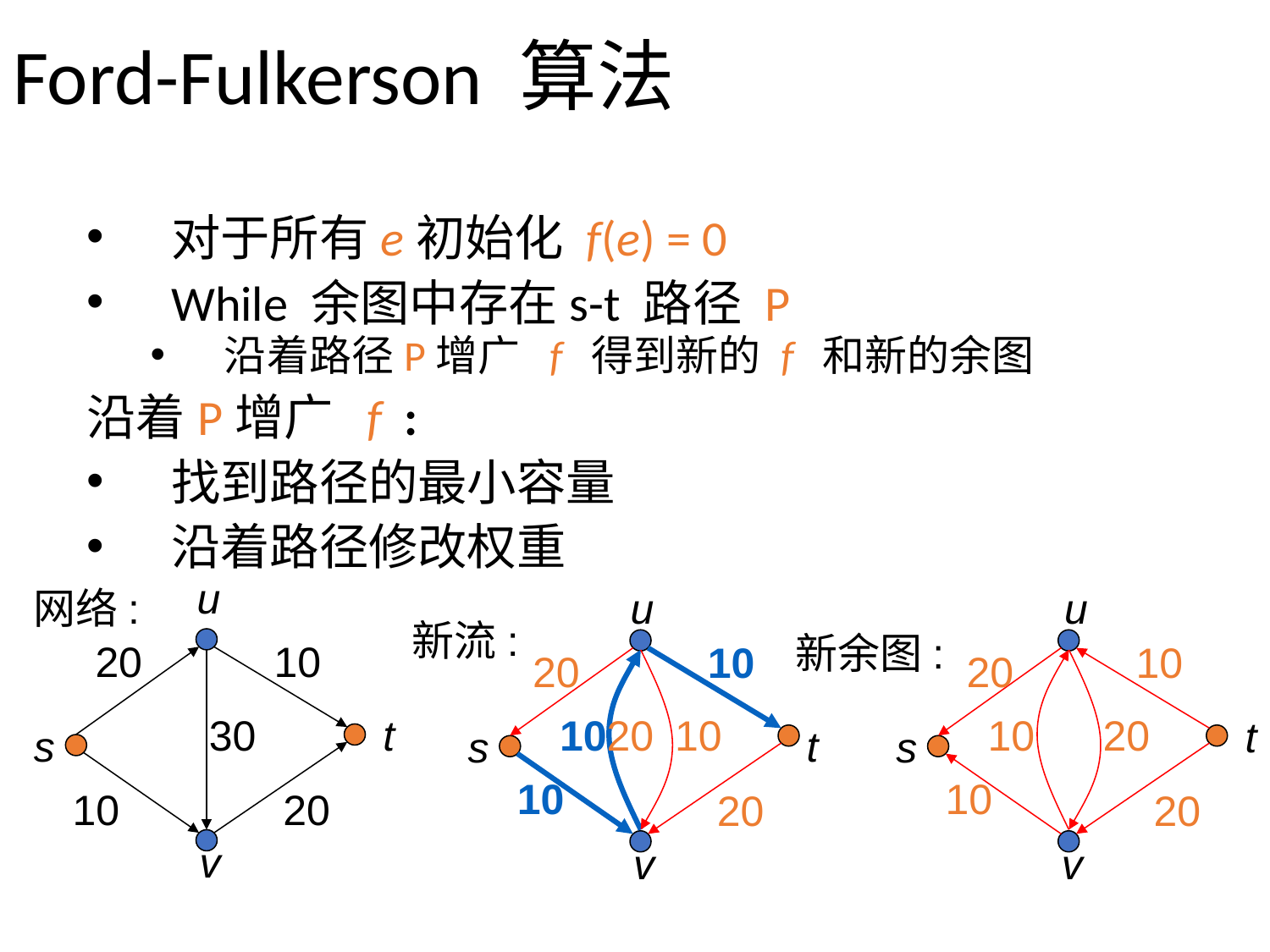

Ford-Fulkerson 算法
对于所有e初始化 f(e) = 0
While 余图中存在s-t 路径 P
沿着路径P增广  f  得到新的 f  和新的余图
沿着P增广  f  :
找到路径的最小容量
沿着路径修改权重
u
网络:
u
u
新流:
新余图:
20

10

10

10
20
20

30
t
10
20
10
10
20
t
s
t
s
s

10
10
10
20
20
20
v

v

v